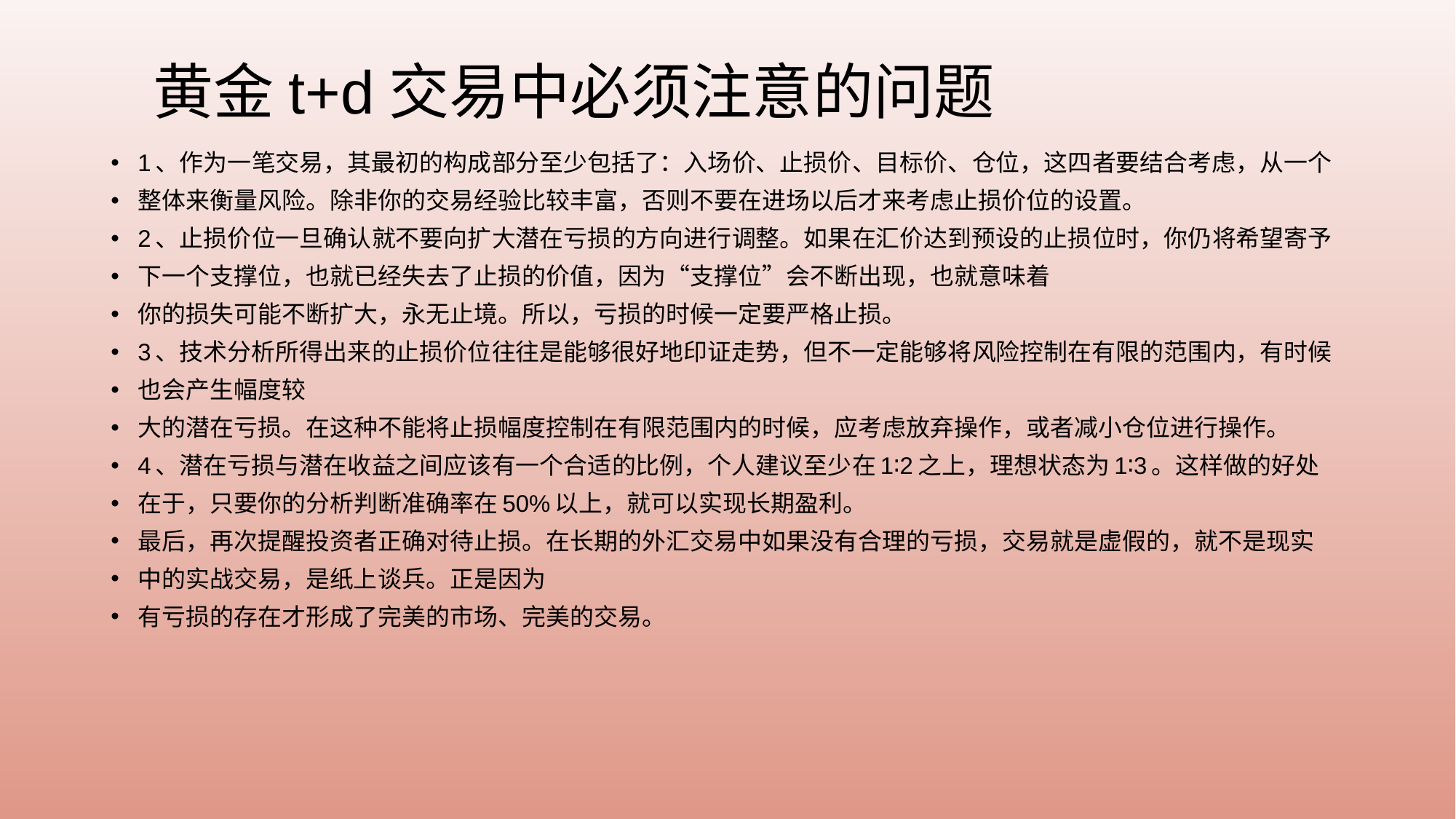

# 黄金t+d交易中必须注意的问题
1、作为一笔交易，其最初的构成部分至少包括了：入场价、止损价、目标价、仓位，这四者要结合考虑，从一个
整体来衡量风险。除非你的交易经验比较丰富，否则不要在进场以后才来考虑止损价位的设置。
2、止损价位一旦确认就不要向扩大潜在亏损的方向进行调整。如果在汇价达到预设的止损位时，你仍将希望寄予
下一个支撑位，也就已经失去了止损的价值，因为“支撑位”会不断出现，也就意味着
你的损失可能不断扩大，永无止境。所以，亏损的时候一定要严格止损。
3、技术分析所得出来的止损价位往往是能够很好地印证走势，但不一定能够将风险控制在有限的范围内，有时候
也会产生幅度较
大的潜在亏损。在这种不能将止损幅度控制在有限范围内的时候，应考虑放弃操作，或者减小仓位进行操作。
4、潜在亏损与潜在收益之间应该有一个合适的比例，个人建议至少在1∶2之上，理想状态为1∶3。这样做的好处
在于，只要你的分析判断准确率在50%以上，就可以实现长期盈利。
最后，再次提醒投资者正确对待止损。在长期的外汇交易中如果没有合理的亏损，交易就是虚假的，就不是现实
中的实战交易，是纸上谈兵。正是因为
有亏损的存在才形成了完美的市场、完美的交易。